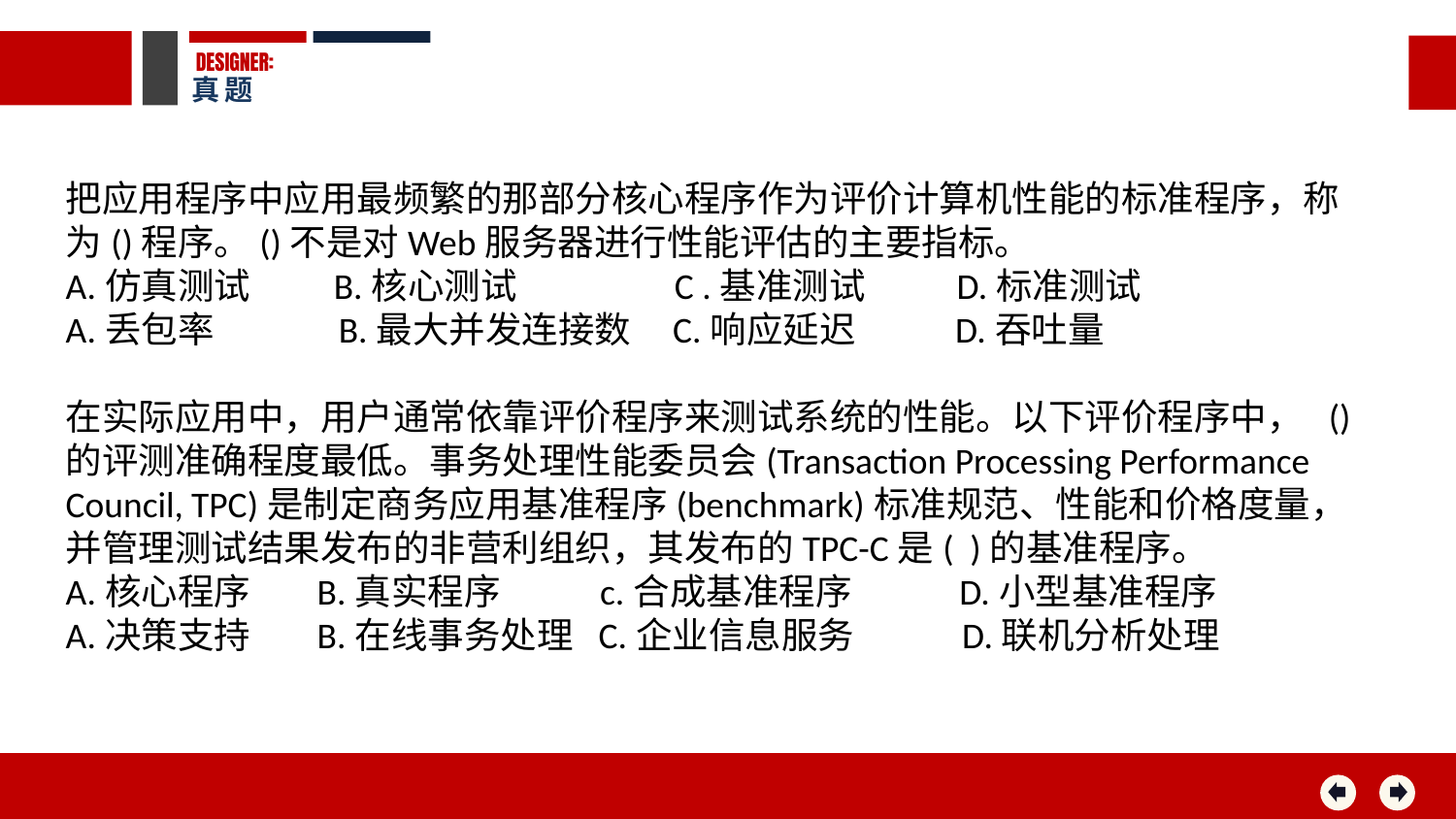

DESIGNER:
真题
把应用程序中应用最频繁的那部分核心程序作为评价计算机性能的标准程序，称为()程序。()不是对Web服务器进行性能评估的主要指标。
A.仿真测试         B.核心测试                  C .基准测试          D.标准测试
A.丢包率              B.最大并发连接数    C.响应延迟           D.吞吐量

在实际应用中，用户通常依靠评价程序来测试系统的性能。以下评价程序中，  ()的评测准确程度最低。事务处理性能委员会(Transaction Processing Performance Council, TPC)是制定商务应用基准程序(benchmark)标准规范、性能和价格度量，并管理测试结果发布的非营利组织，其发布的TPC-C是(  )的基准程序。
A.核心程序       B.真实程序           c.合成基准程序            D.小型基准程序
A.决策支持       B.在线事务处理  C.企业信息服务            D.联机分析处理